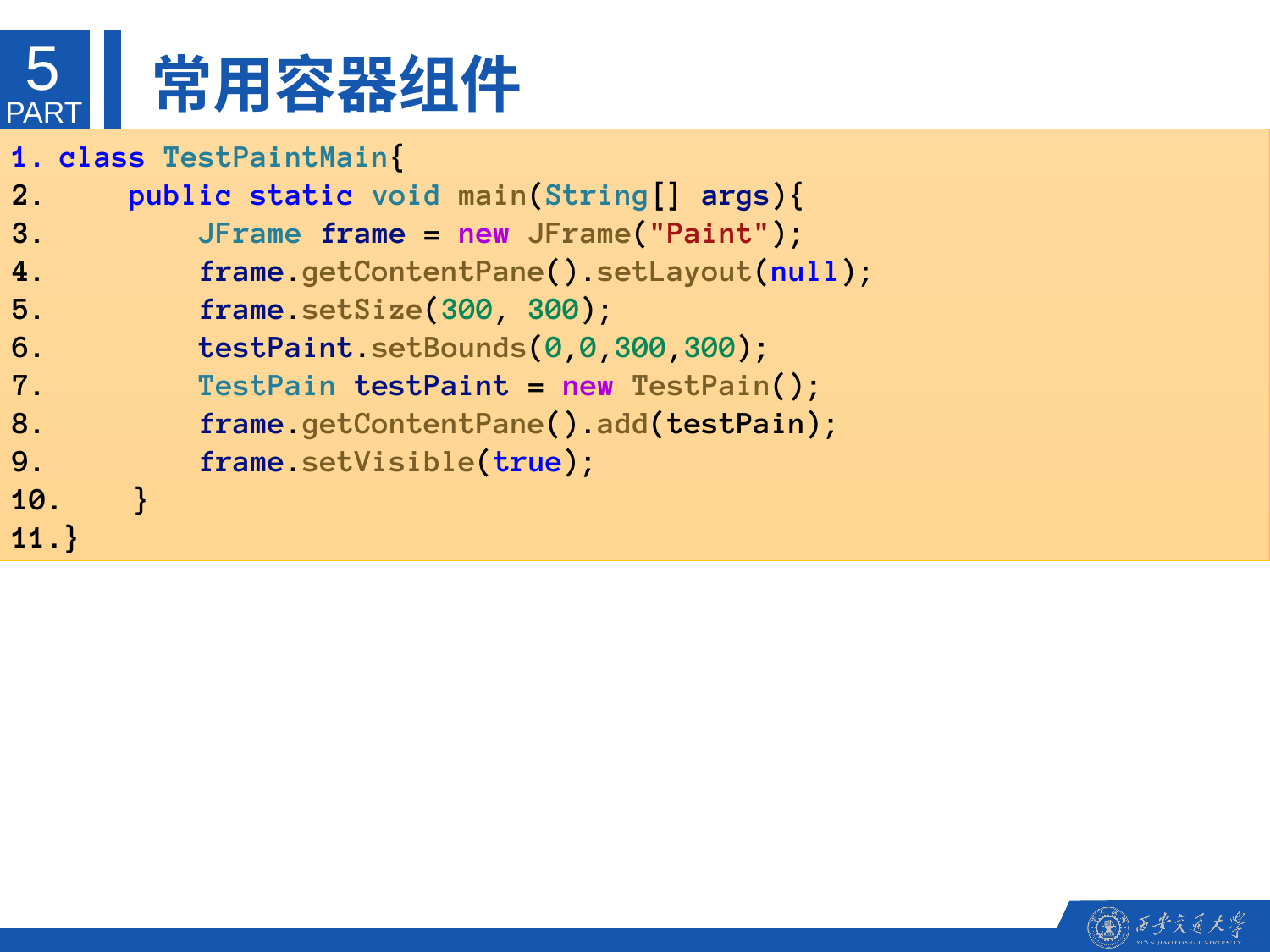

5
常用容器组件
PART
class TestPaintMain{
    public static void main(String[] args){
        JFrame frame = new JFrame("Paint");
        frame.getContentPane().setLayout(null);
        frame.setSize(300, 300);
        testPaint.setBounds(0,0,300,300);
        TestPain testPaint = new TestPain();
        frame.getContentPane().add(testPain);
        frame.setVisible(true);
    }
}